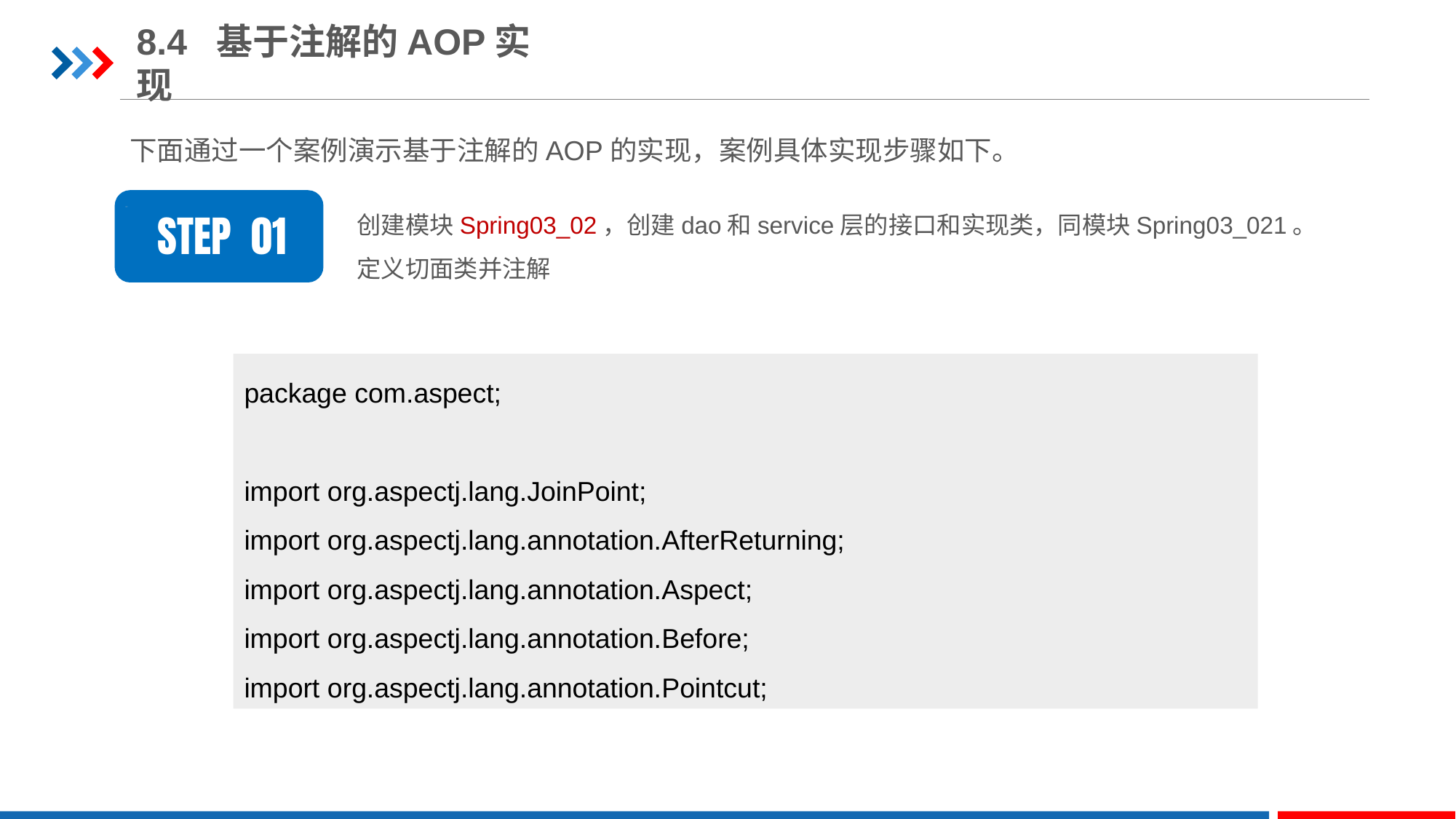

8.4  基于注解的AOP实现
下面通过一个案例演示基于注解的AOP的实现，案例具体实现步骤如下。

创建模块Spring03_02，创建dao和service层的接口和实现类，同模块Spring03_021。
定义切面类并注解
STEP  01
package com.aspect;
import org.aspectj.lang.JoinPoint;
import org.aspectj.lang.annotation.AfterReturning;
import org.aspectj.lang.annotation.Aspect;
import org.aspectj.lang.annotation.Before;
import org.aspectj.lang.annotation.Pointcut;